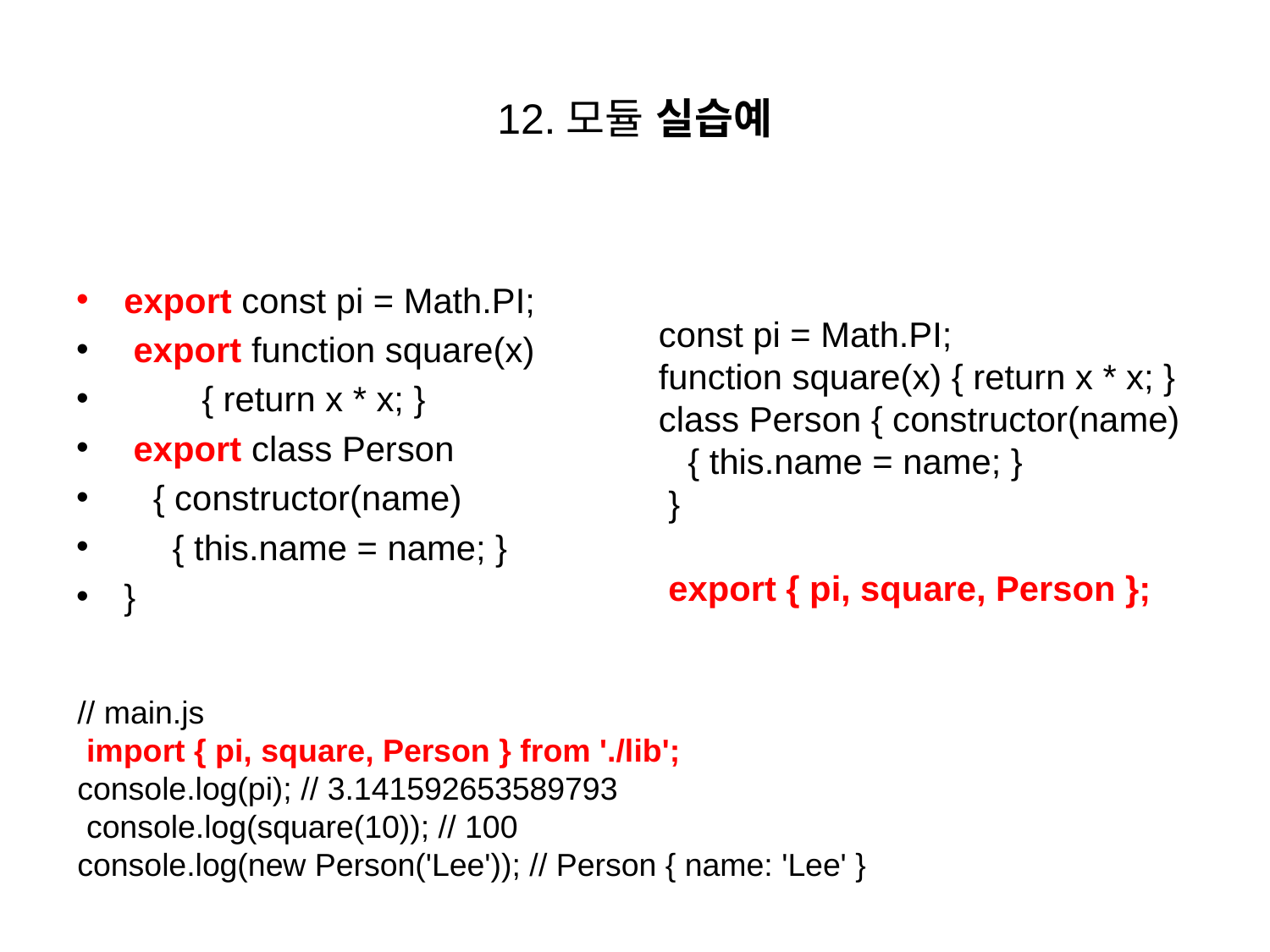

# 12.모듈 실습예

export const pi = Math.PI;
 export function square(x)
        { return x * x; }
 export class Person
   { constructor(name)
     { this.name = name; }
}
const pi = Math.PI;
function square(x) { return x * x; }
class Person { constructor(name)
   { this.name = name; }
 }

 export { pi, square, Person };
// main.js
 import { pi, square, Person } from './lib';
console.log(pi); // 3.141592653589793
 console.log(square(10)); // 100
console.log(new Person('Lee')); // Person { name: 'Lee' }